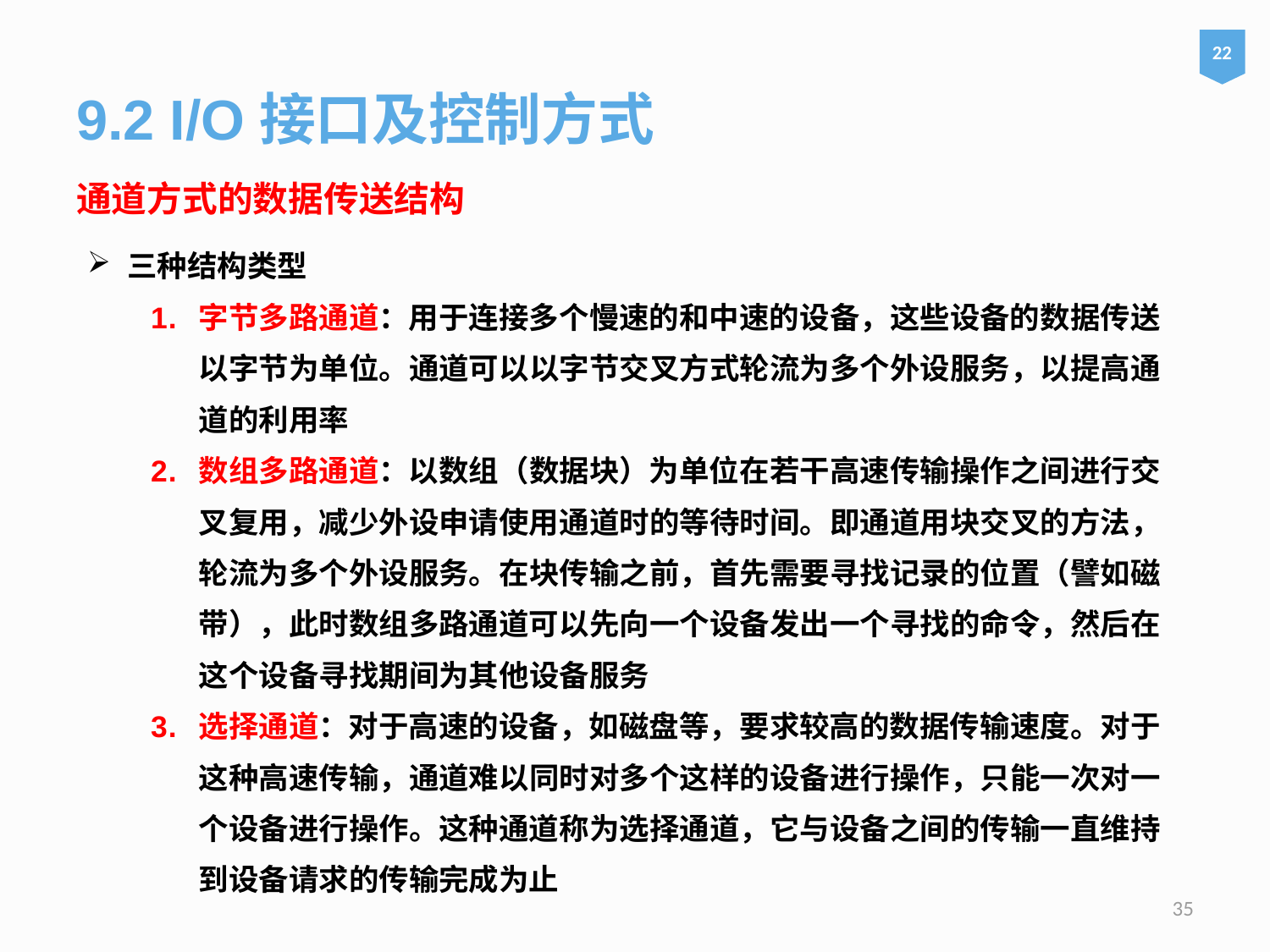

22
9.2 I/O接口及控制方式
通道方式的数据传送结构
三种结构类型
字节多路通道：用于连接多个慢速的和中速的设备，这些设备的数据传送以字节为单位。通道可以以字节交叉方式轮流为多个外设服务，以提高通道的利用率
数组多路通道：以数组（数据块）为单位在若干高速传输操作之间进行交叉复用，减少外设申请使用通道时的等待时间。即通道用块交叉的方法，轮流为多个外设服务。在块传输之前，首先需要寻找记录的位置（譬如磁带），此时数组多路通道可以先向一个设备发出一个寻找的命令，然后在这个设备寻找期间为其他设备服务
选择通道：对于高速的设备，如磁盘等，要求较高的数据传输速度。对于这种高速传输，通道难以同时对多个这样的设备进行操作，只能一次对一个设备进行操作。这种通道称为选择通道，它与设备之间的传输一直维持到设备请求的传输完成为止
35